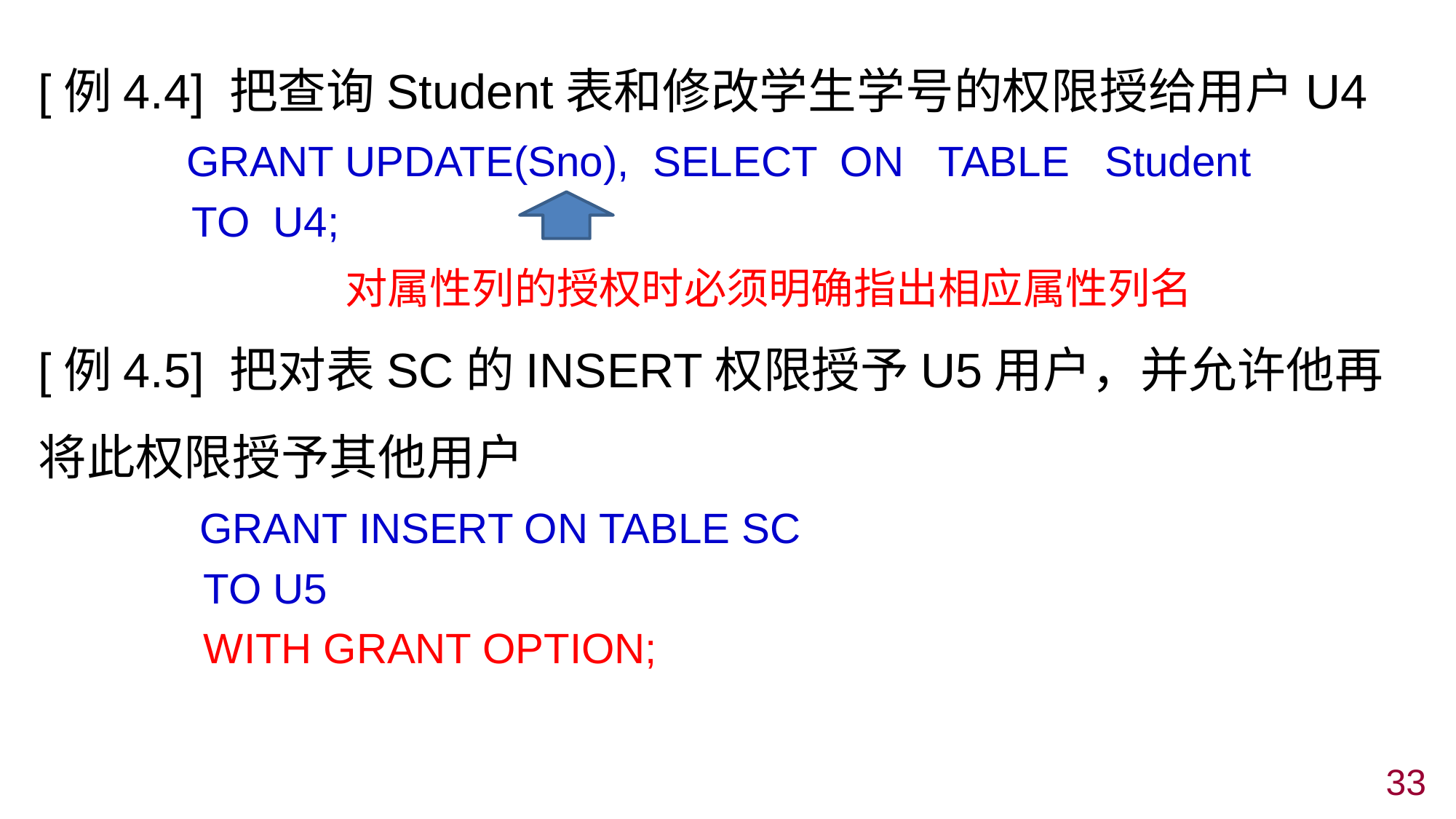

[例4.4] 把查询Student表和修改学生学号的权限授给用户U4
           GRANT UPDATE(Sno),  SELECT  ON   TABLE   Student
             TO  U4;

[例4.5] 把对表SC的INSERT权限授予U5用户，并允许他再将此权限授予其他用户
            GRANT INSERT ON TABLE SC
              TO U5
              WITH GRANT OPTION;

对属性列的授权时必须明确指出相应属性列名
33